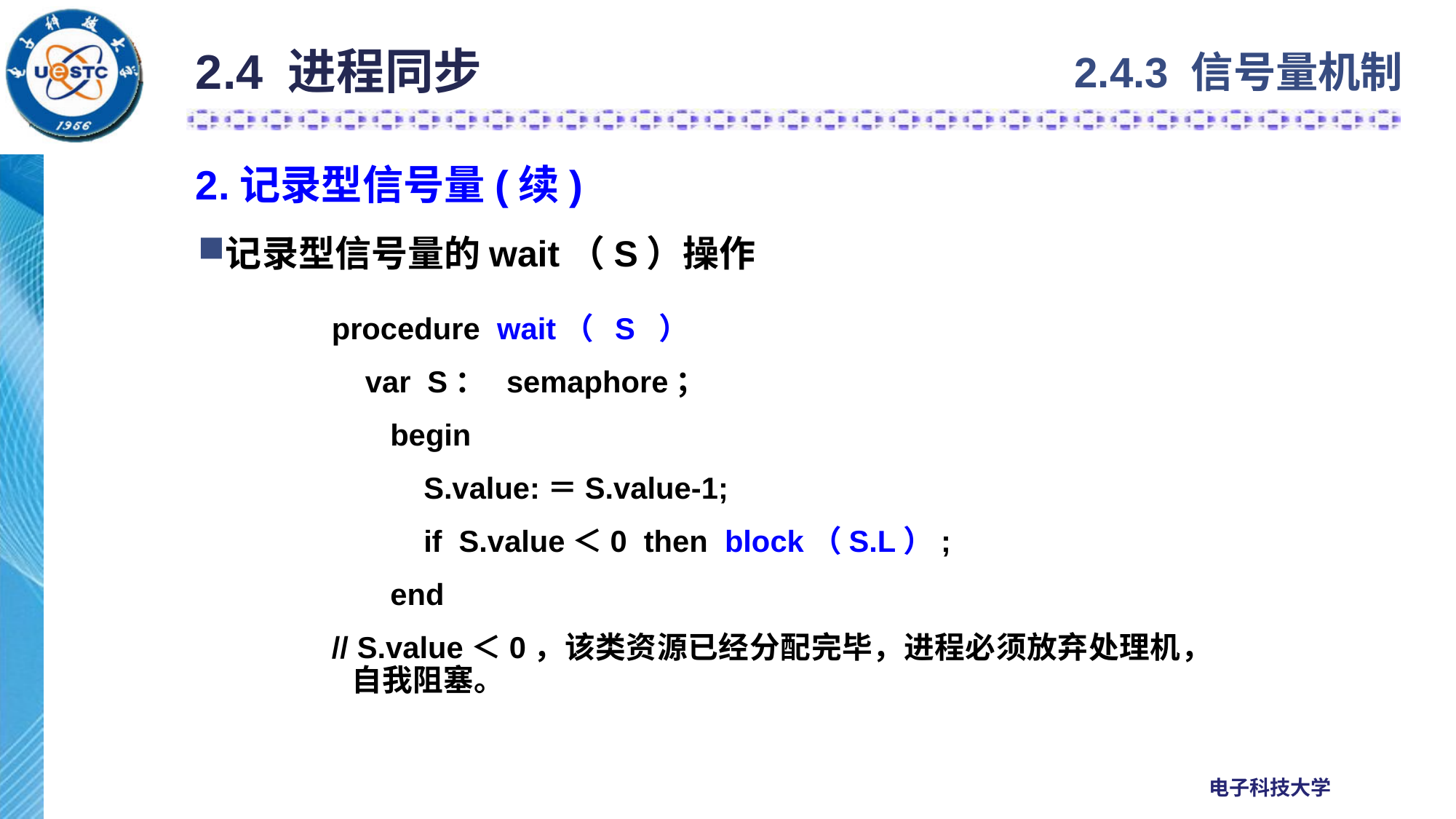

2.4 进程同步
2.4.3 信号量机制
2.记录型信号量(续)
记录型信号量的wait（S）操作

procedure  wait（  S  ）
    var  S：  semaphore；
       begin
           S.value:＝S.value-1;
           if  S.value＜0  then  block（S.L）;
       end
// S.value＜0，该类资源已经分配完毕，进程必须放弃处理机，自我阻塞。